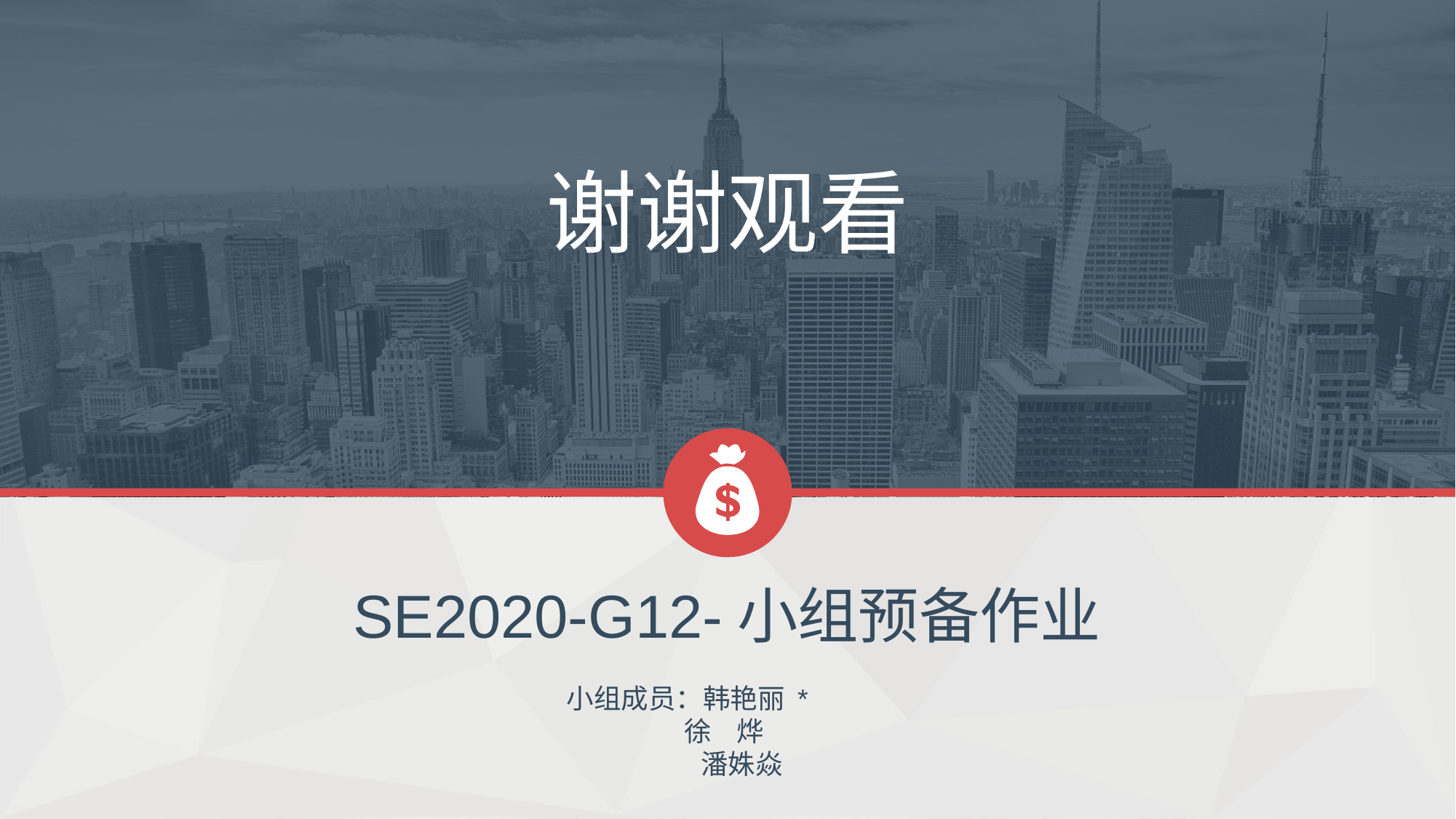

谢谢观看

SE2020-G12-小组预备作业
小组成员：韩艳丽 *
                  徐    烨
	   潘姝焱